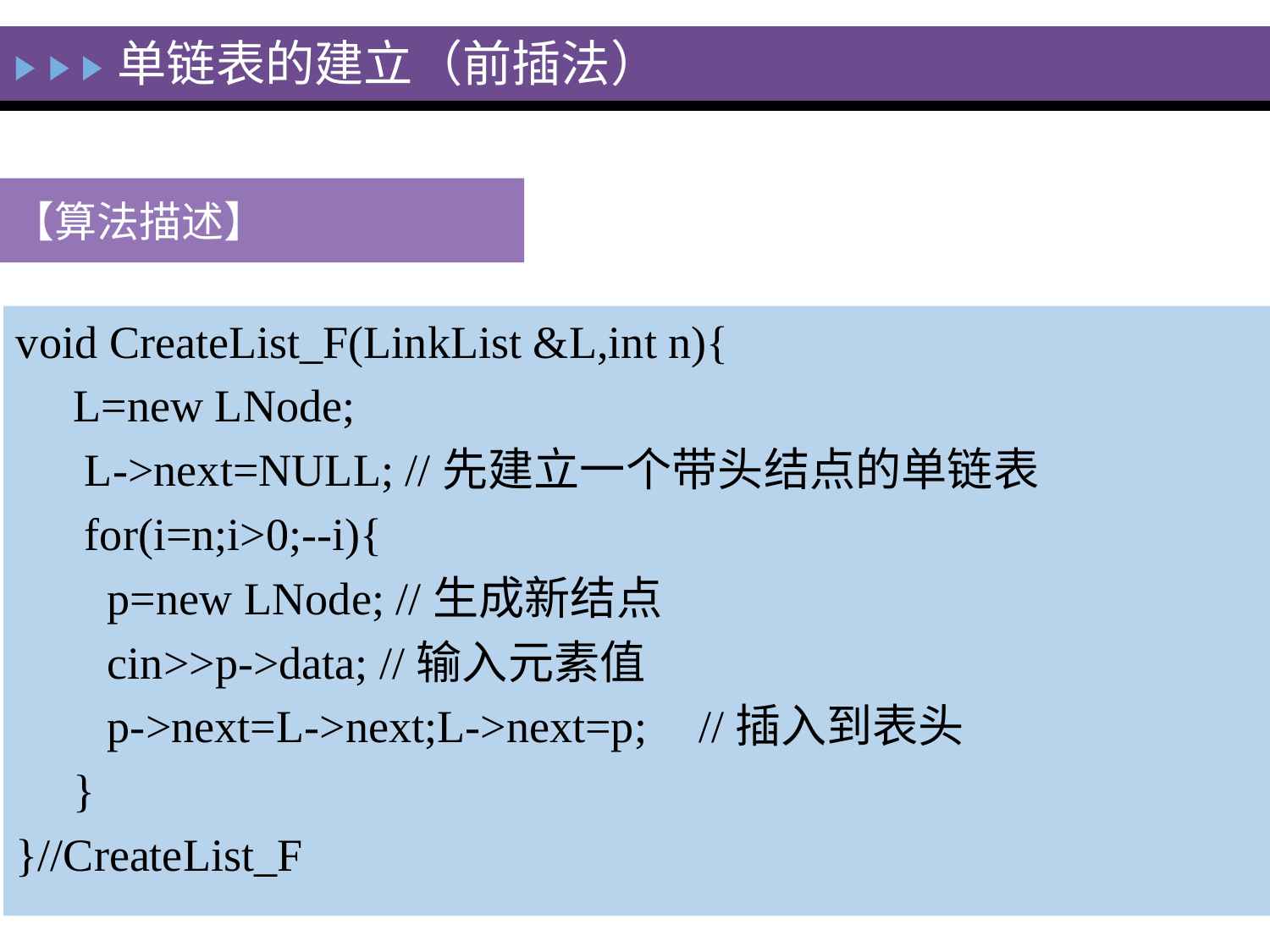

单链表的建立（前插法）
【算法描述】
void CreateList_F(LinkList &L,int n){
     L=new LNode;
      L->next=NULL; //先建立一个带头结点的单链表
      for(i=n;i>0;--i){
        p=new LNode; //生成新结点
        cin>>p->data; //输入元素值
        p->next=L->next;L->next=p; 	//插入到表头
     }
}//CreateList_F